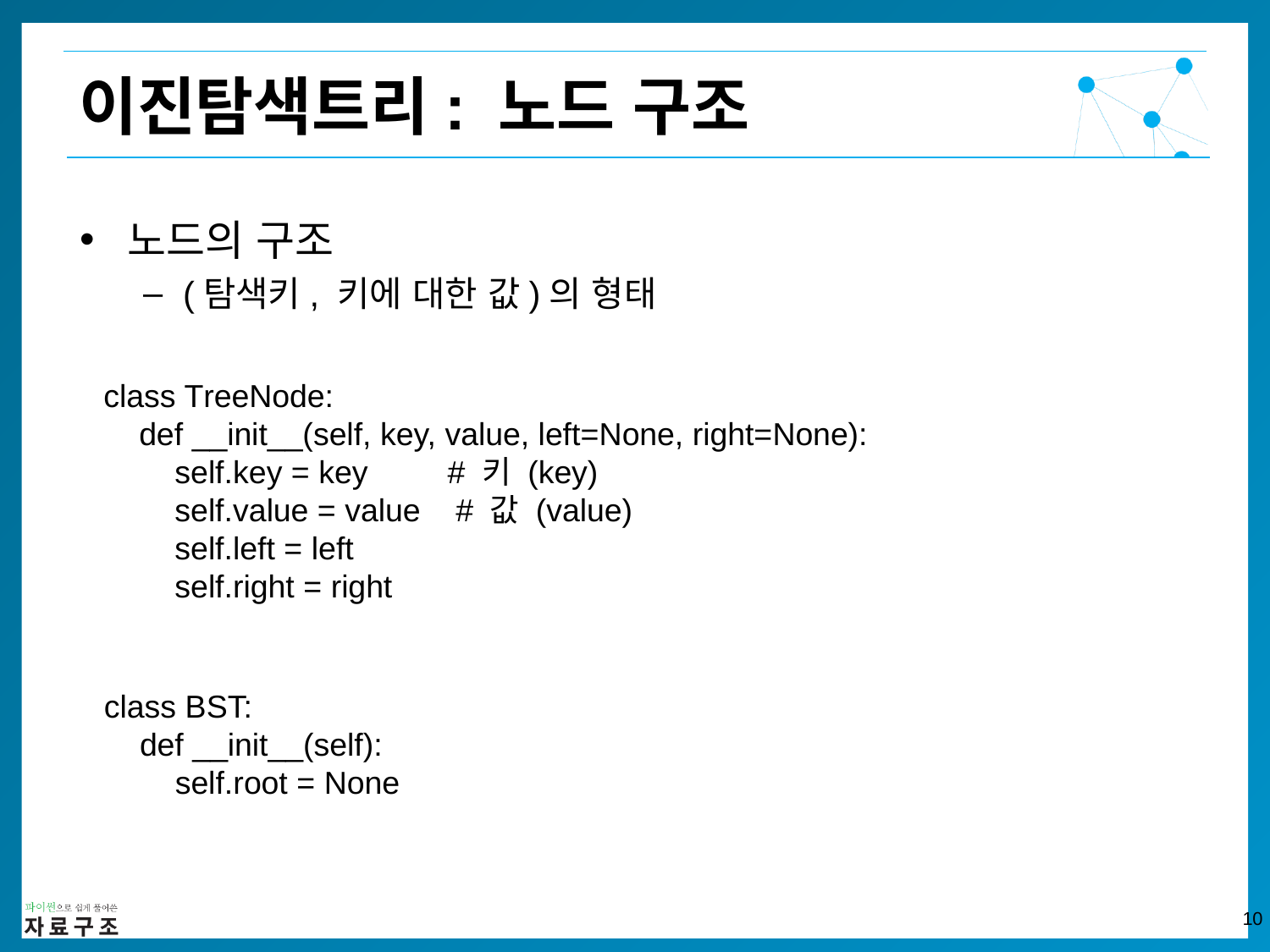

이진탐색트리: 노드 구조
노드의 구조
(탐색키, 키에 대한 값)의 형태
class TreeNode:
    def __init__(self, key, value, left=None, right=None):
        self.key = key         # 키 (key)
        self.value = value    # 값 (value)
        self.left = left
        self.right = right
class BST:
    def __init__(self):
        self.root = None